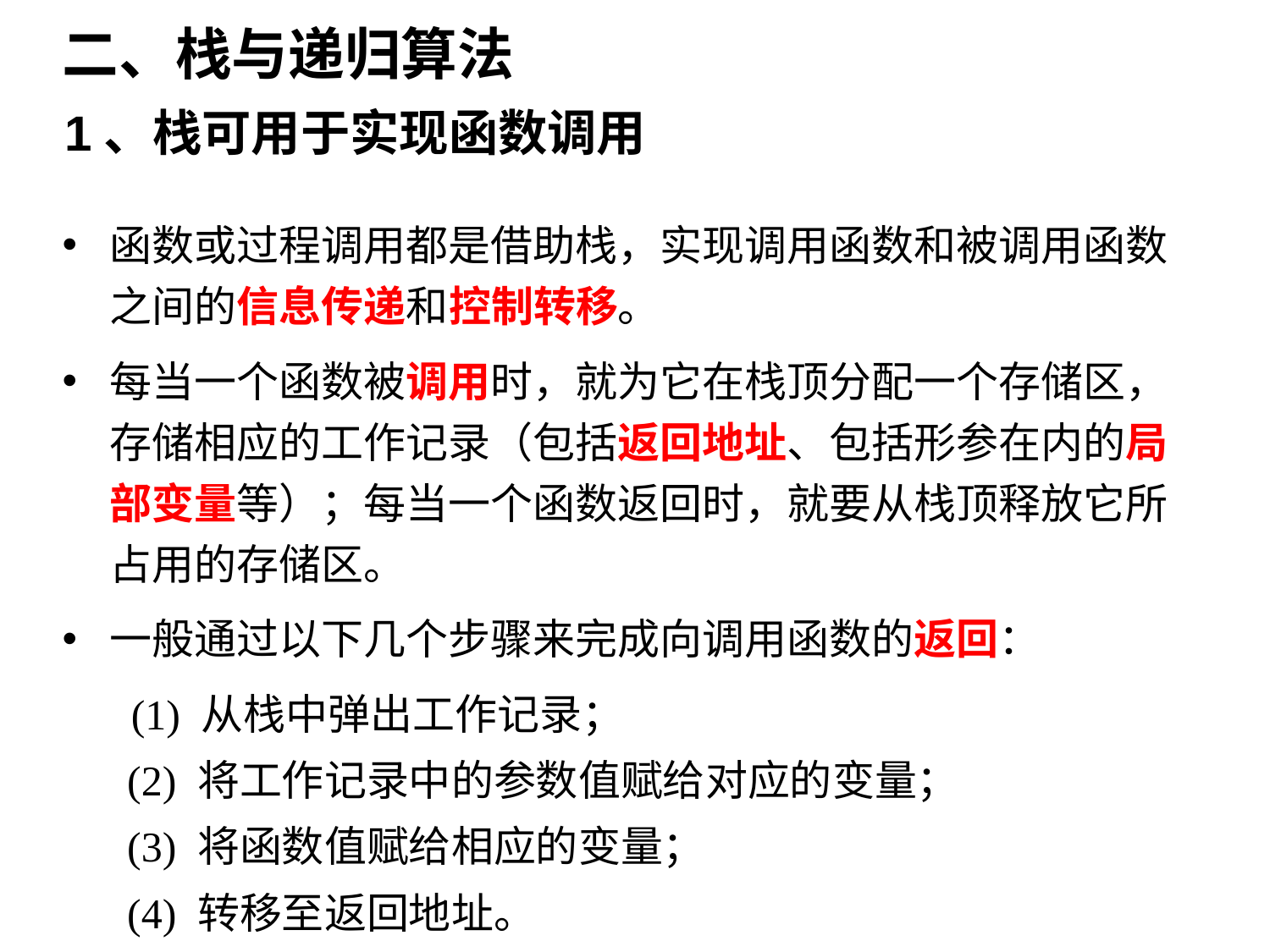

# 二、栈与递归算法
1、栈可用于实现函数调用
函数或过程调用都是借助栈，实现调用函数和被调用函数之间的信息传递和控制转移。
每当一个函数被调用时，就为它在栈顶分配一个存储区，存储相应的工作记录（包括返回地址、包括形参在内的局部变量等）；每当一个函数返回时，就要从栈顶释放它所占用的存储区。
一般通过以下几个步骤来完成向调用函数的返回：
	  (1) 从栈中弹出工作记录；
(2) 将工作记录中的参数值赋给对应的变量；
(3) 将函数值赋给相应的变量；
(4) 转移至返回地址。